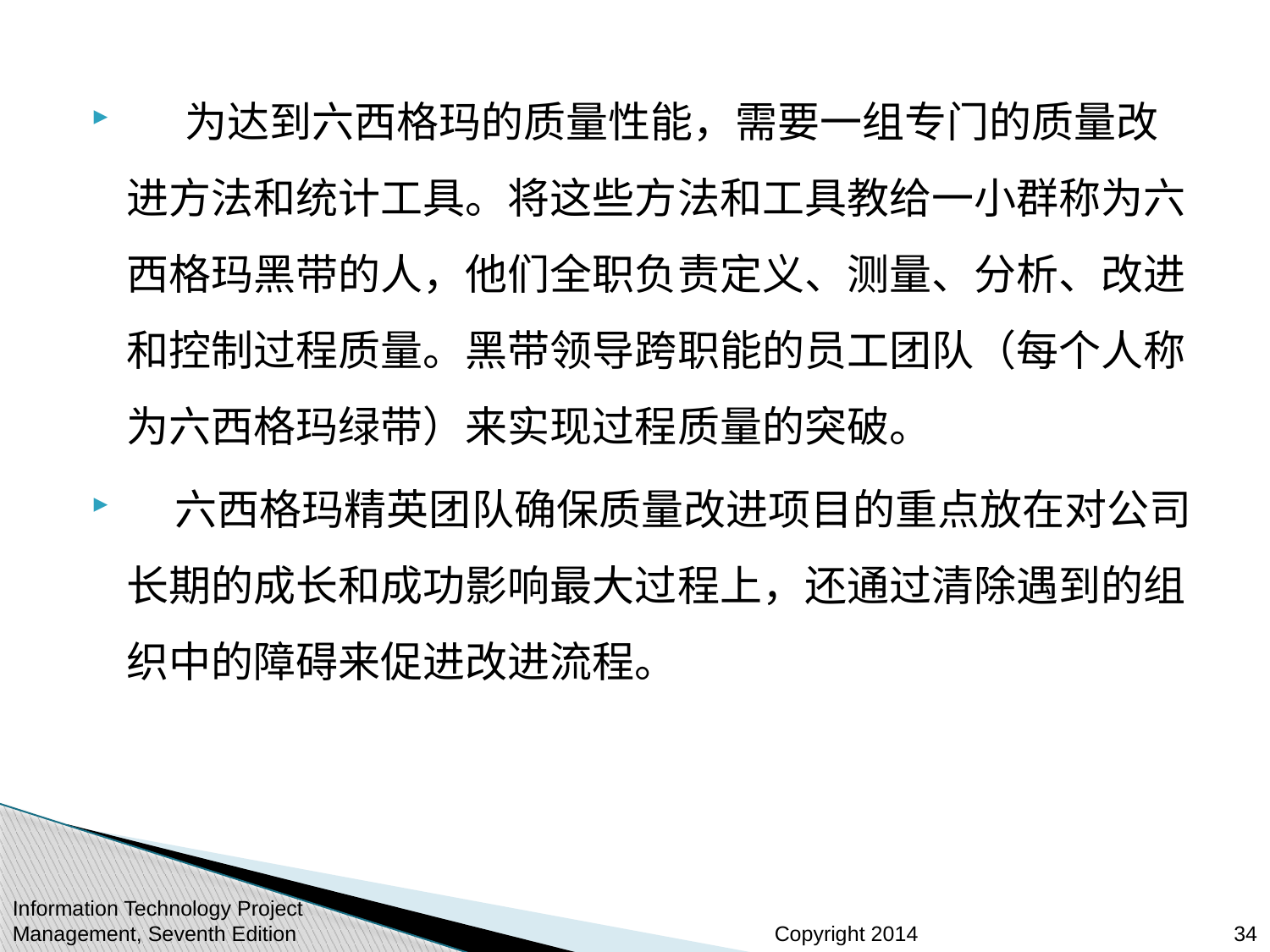

为达到六西格玛的质量性能，需要一组专门的质量改进方法和统计工具。将这些方法和工具教给一小群称为六西格玛黑带的人，他们全职负责定义、测量、分析、改进和控制过程质量。黑带领导跨职能的员工团队（每个人称为六西格玛绿带）来实现过程质量的突破。
    六西格玛精英团队确保质量改进项目的重点放在对公司长期的成长和成功影响最大过程上，还通过清除遇到的组织中的障碍来促进改进流程。
Information Technology Project Management, Seventh Edition
34